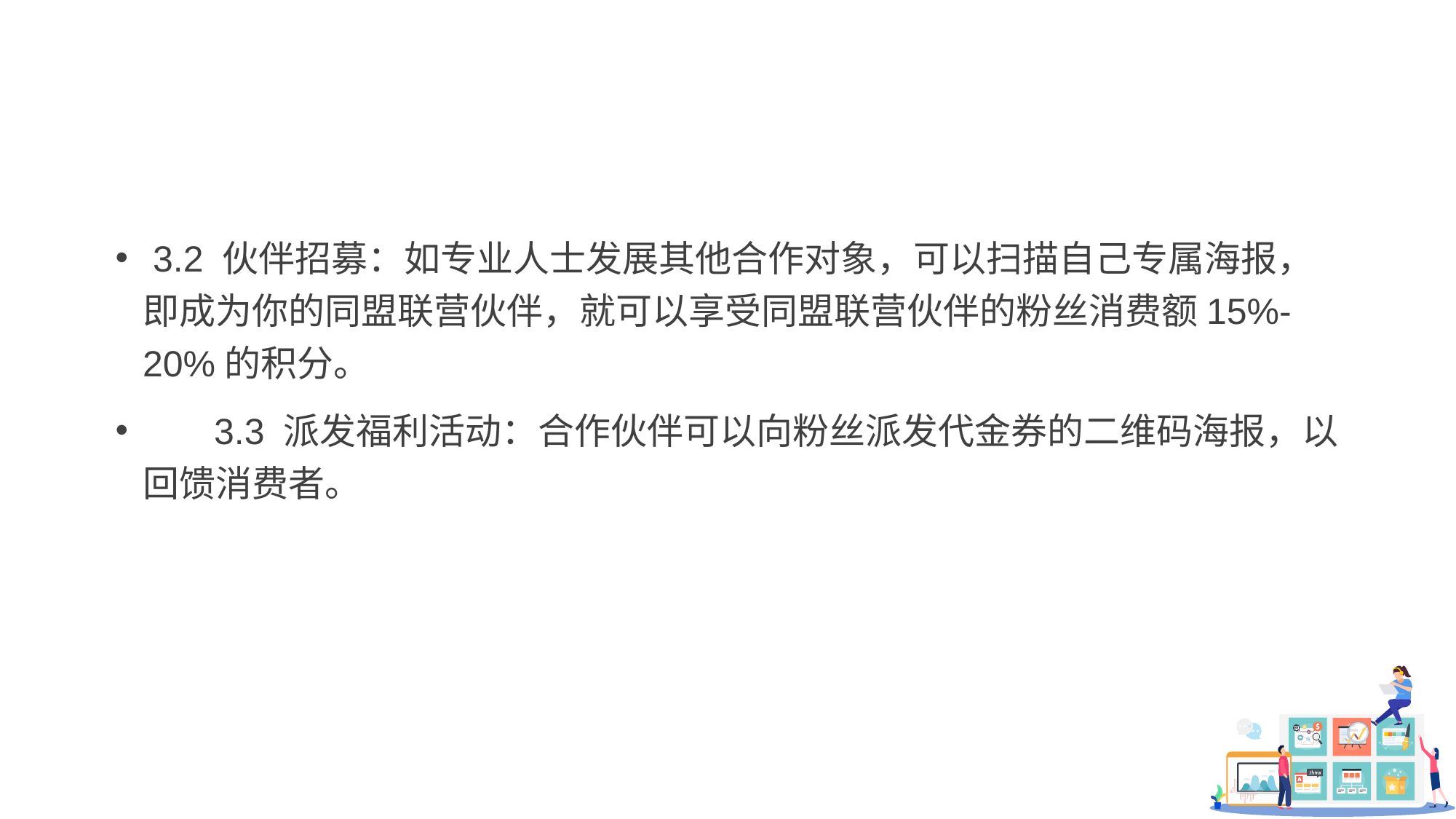

#
 3.2 伙伴招募：如专业人士发展其他合作对象，可以扫描自己专属海报，即成为你的同盟联营伙伴，就可以享受同盟联营伙伴的粉丝消费额15%-20%的积分。
       3.3 派发福利活动：合作伙伴可以向粉丝派发代金券的二维码海报，以回馈消费者。